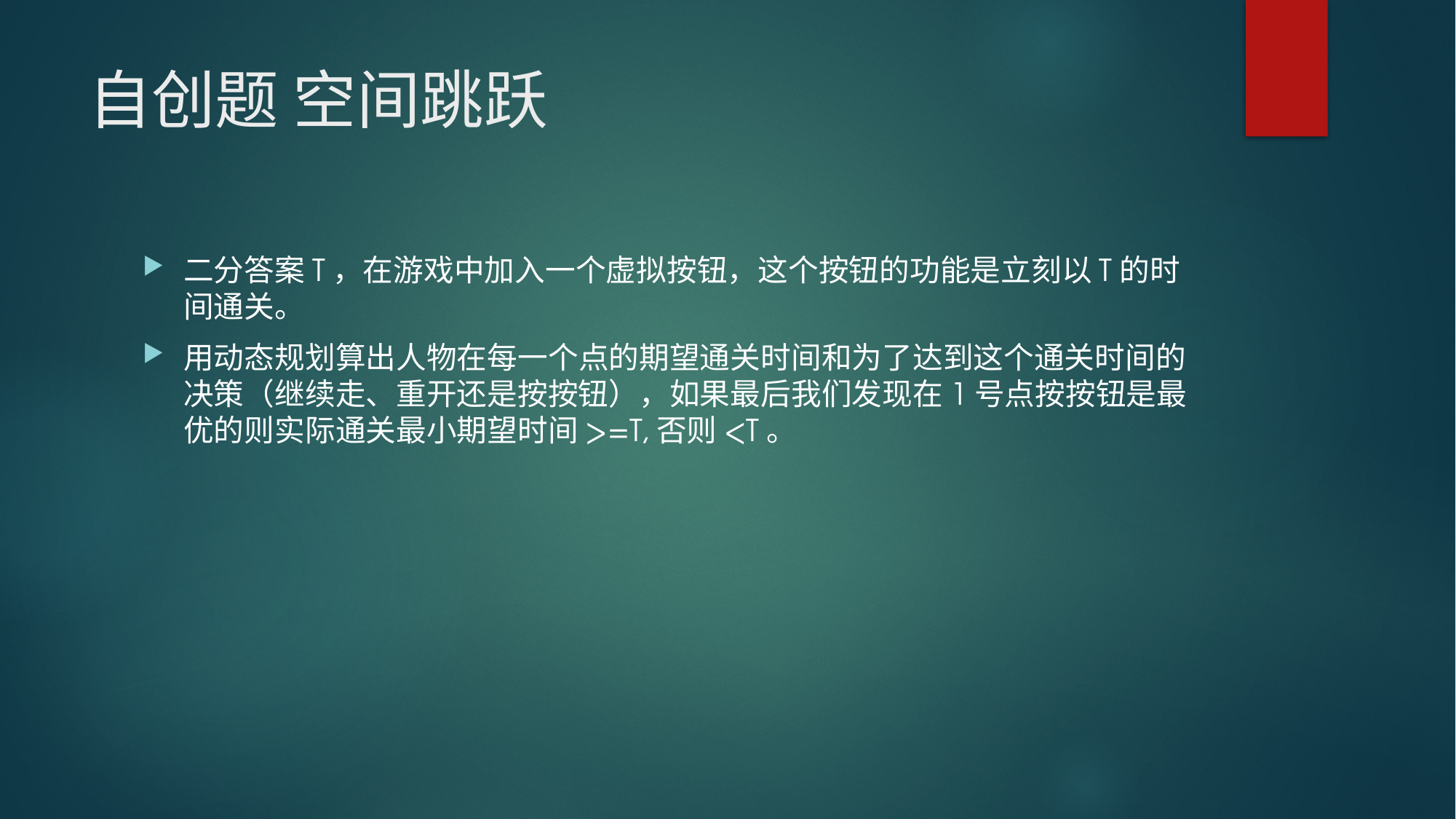

# 自创题 空间跳跃
二分答案T，在游戏中加入一个虚拟按钮，这个按钮的功能是立刻以T的时间通关。
用动态规划算出人物在每一个点的期望通关时间和为了达到这个通关时间的决策（继续走、重开还是按按钮），如果最后我们发现在1号点按按钮是最优的则实际通关最小期望时间>=T,否则<T。